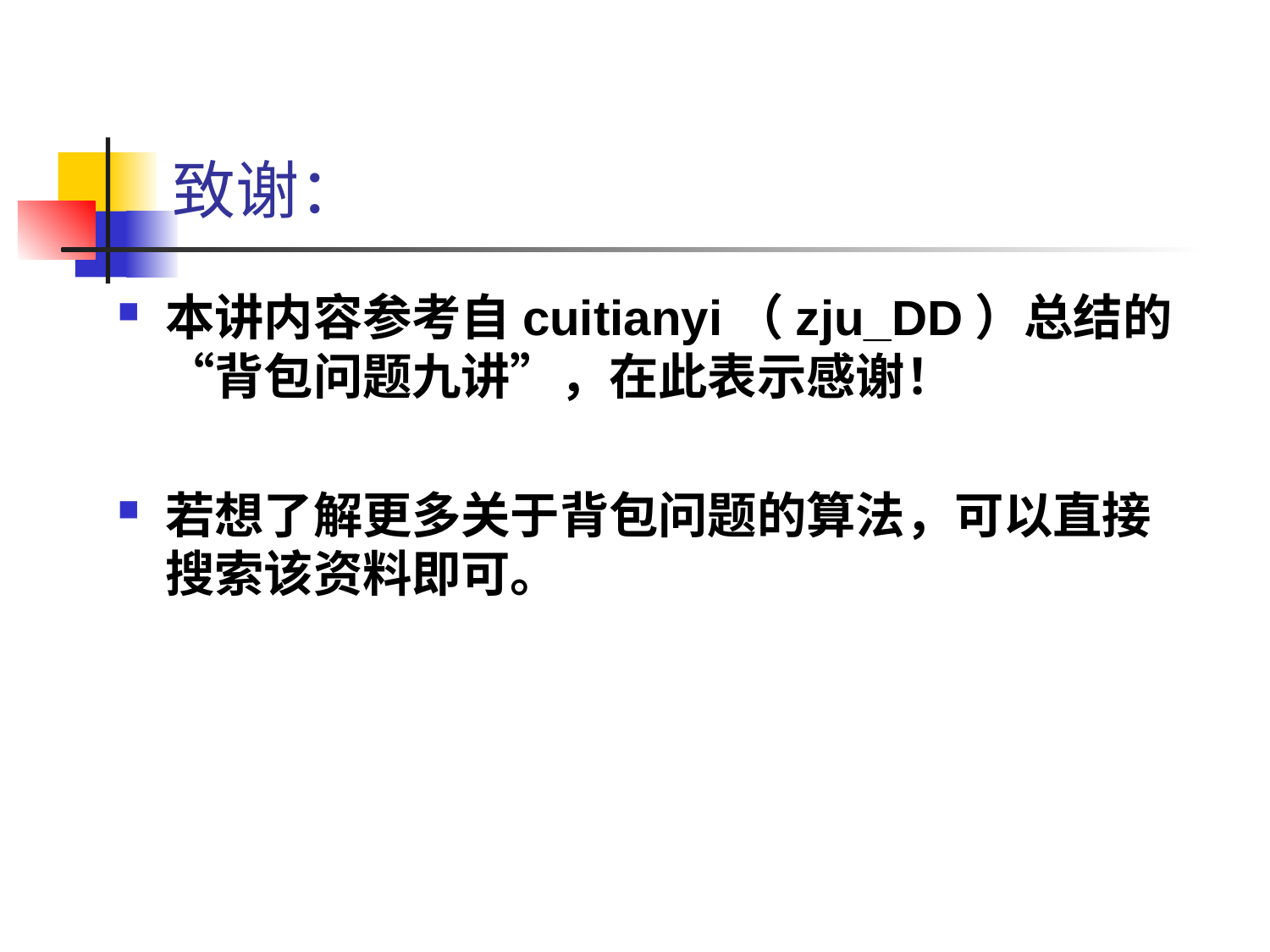

# 致谢：
本讲内容参考自cuitianyi（zju_DD）总结的“背包问题九讲”，在此表示感谢！

若想了解更多关于背包问题的算法，可以直接搜索该资料即可。